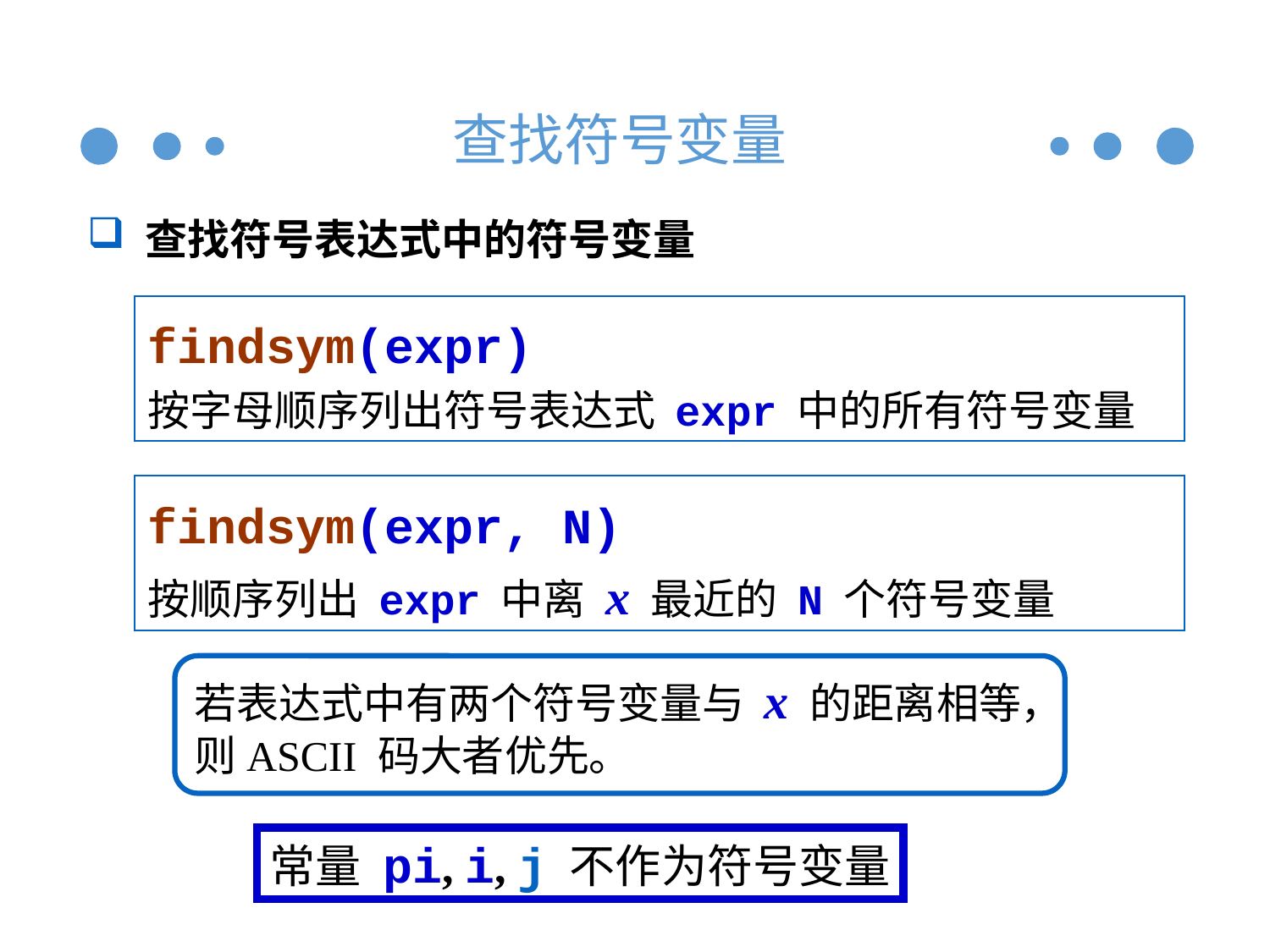

# 查找符号变量
 查找符号表达式中的符号变量
findsym(expr)
按字母顺序列出符号表达式 expr 中的所有符号变量
findsym(expr, N)
按顺序列出 expr 中离 x 最近的 N 个符号变量
若表达式中有两个符号变量与 x 的距离相等，
则ASCII 码大者优先。
常量 pi, i, j 不作为符号变量
11